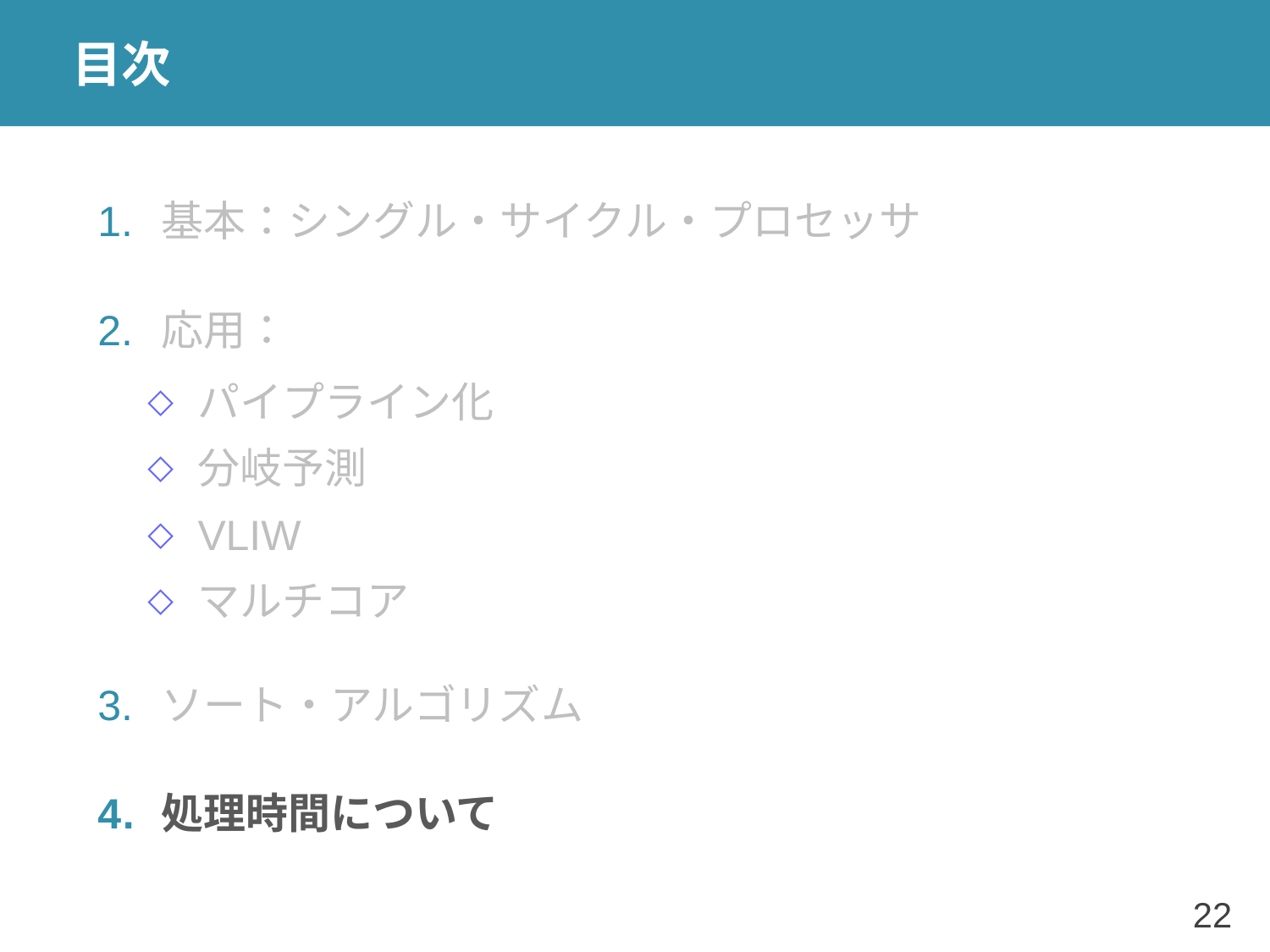

# 目次
基本：シングル・サイクル・プロセッサ
応用：
パイプライン化
分岐予測
VLIW
マルチコア
ソート・アルゴリズム
処理時間について